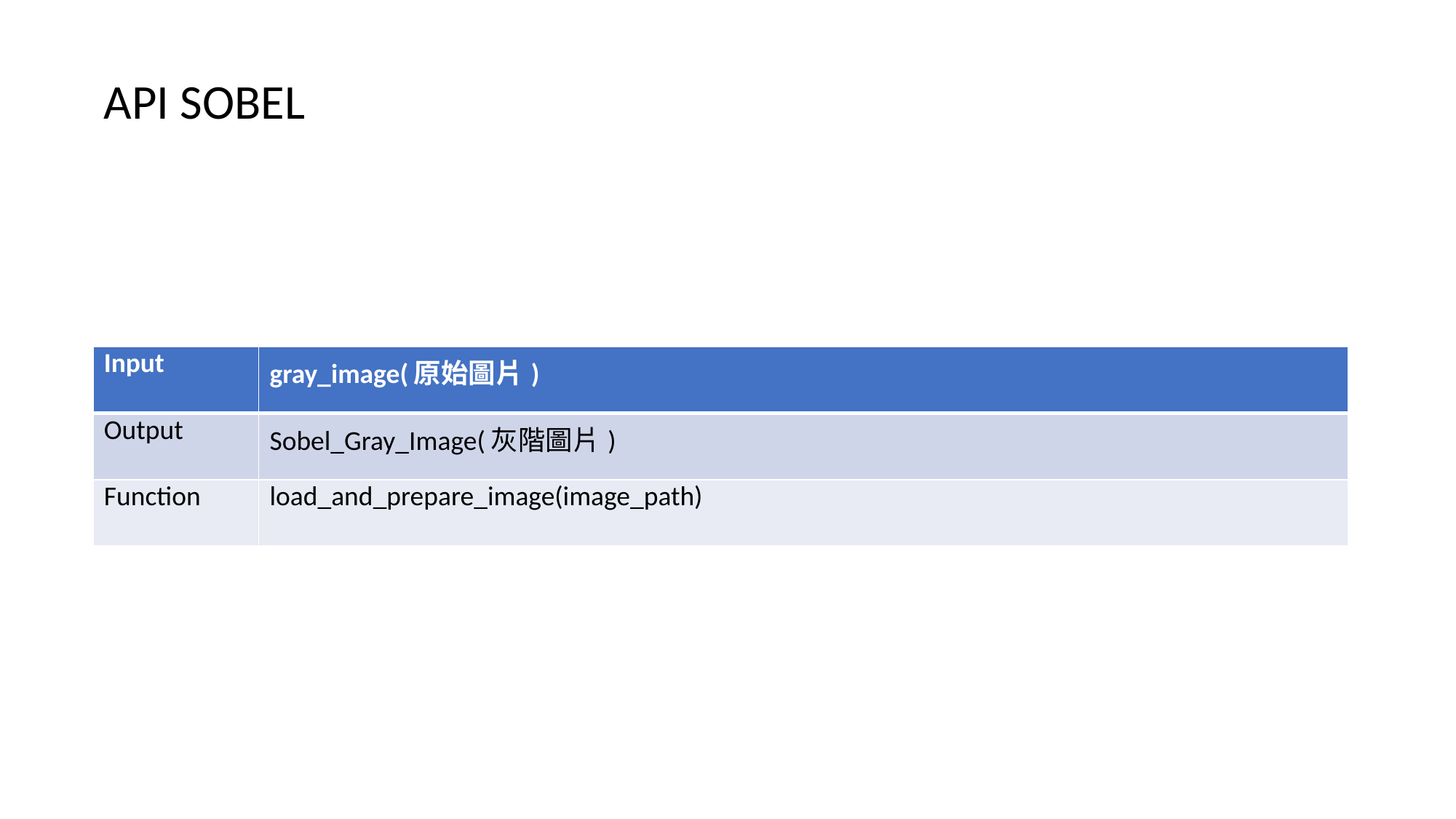

# API SOBEL
| Input | gray\_image(原始圖片) |
| --- | --- |
| Output | Sobel\_Gray\_Image(灰階圖片) |
| Function | load\_and\_prepare\_image(image\_path) |